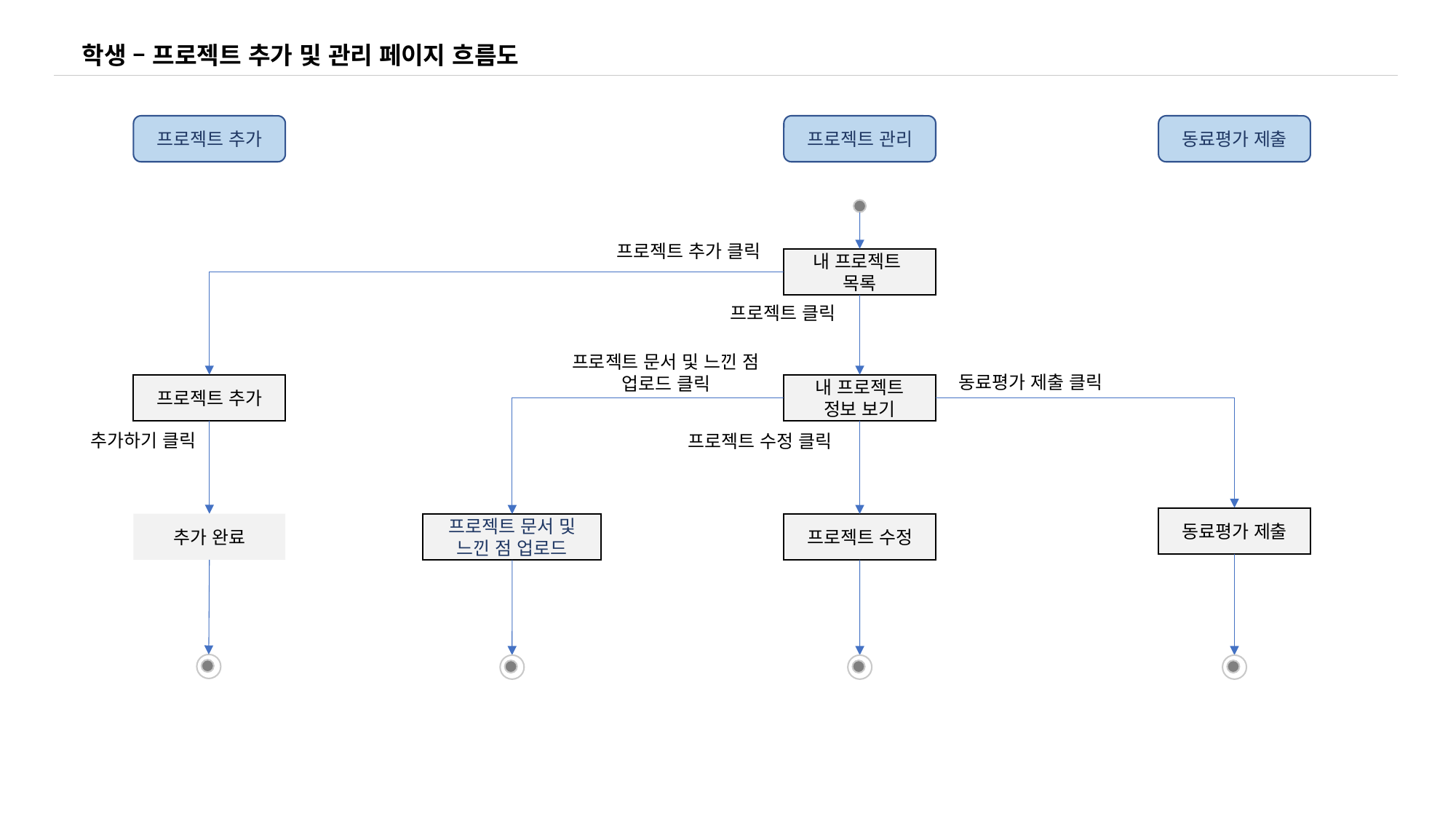

학생 – 프로젝트 추가 및 관리 페이지 흐름도
프로젝트 추가
프로젝트 관리
동료평가 제출

프로젝트 추가 클릭
내 프로젝트
목록
프로젝트 클릭
프로젝트 문서 및 느낀 점 업로드 클릭
동료평가 제출 클릭
프로젝트 추가
내 프로젝트
정보 보기
추가하기 클릭
프로젝트 수정 클릭
동료평가 제출
추가 완료
프로젝트 문서 및 느낀 점 업로드
프로젝트 수정